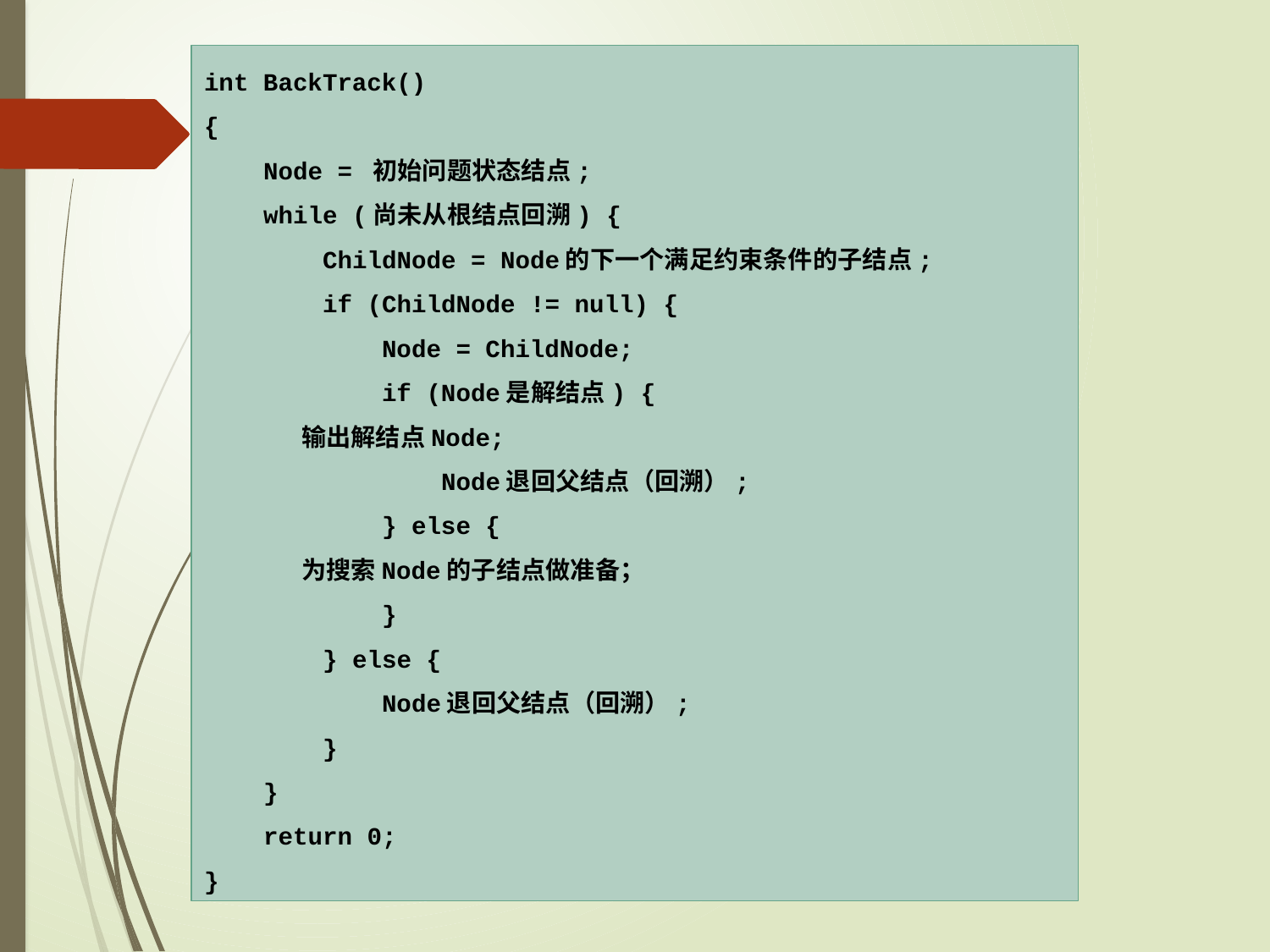

int BackTrack()
{
    Node = 初始问题状态结点;
    while (尚未从根结点回溯) {
        ChildNode = Node的下一个满足约束条件的子结点;
        if (ChildNode != null) {
            Node = ChildNode;
            if (Node是解结点) {
                输出解结点Node;
                Node退回父结点（回溯）;
            } else {
                为搜索Node的子结点做准备；
            }
        } else {
            Node退回父结点（回溯）;
        }
    }
    return 0;
}